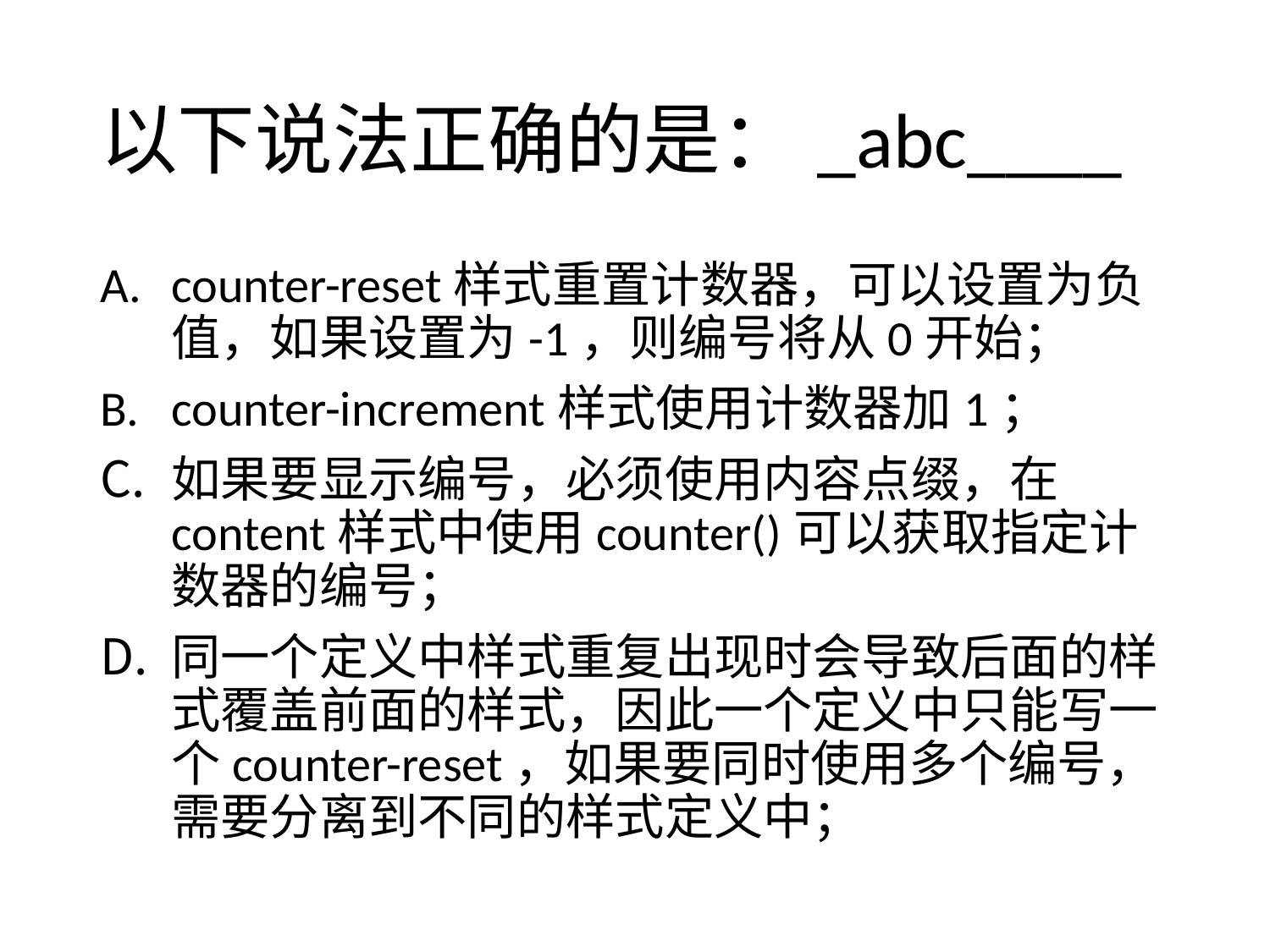

# 以下说法正确的是：_abc____
counter-reset样式重置计数器，可以设置为负值，如果设置为-1，则编号将从0开始；
counter-increment样式使用计数器加1；
如果要显示编号，必须使用内容点缀，在content样式中使用counter()可以获取指定计数器的编号；
同一个定义中样式重复出现时会导致后面的样式覆盖前面的样式，因此一个定义中只能写一个counter-reset，如果要同时使用多个编号，需要分离到不同的样式定义中；